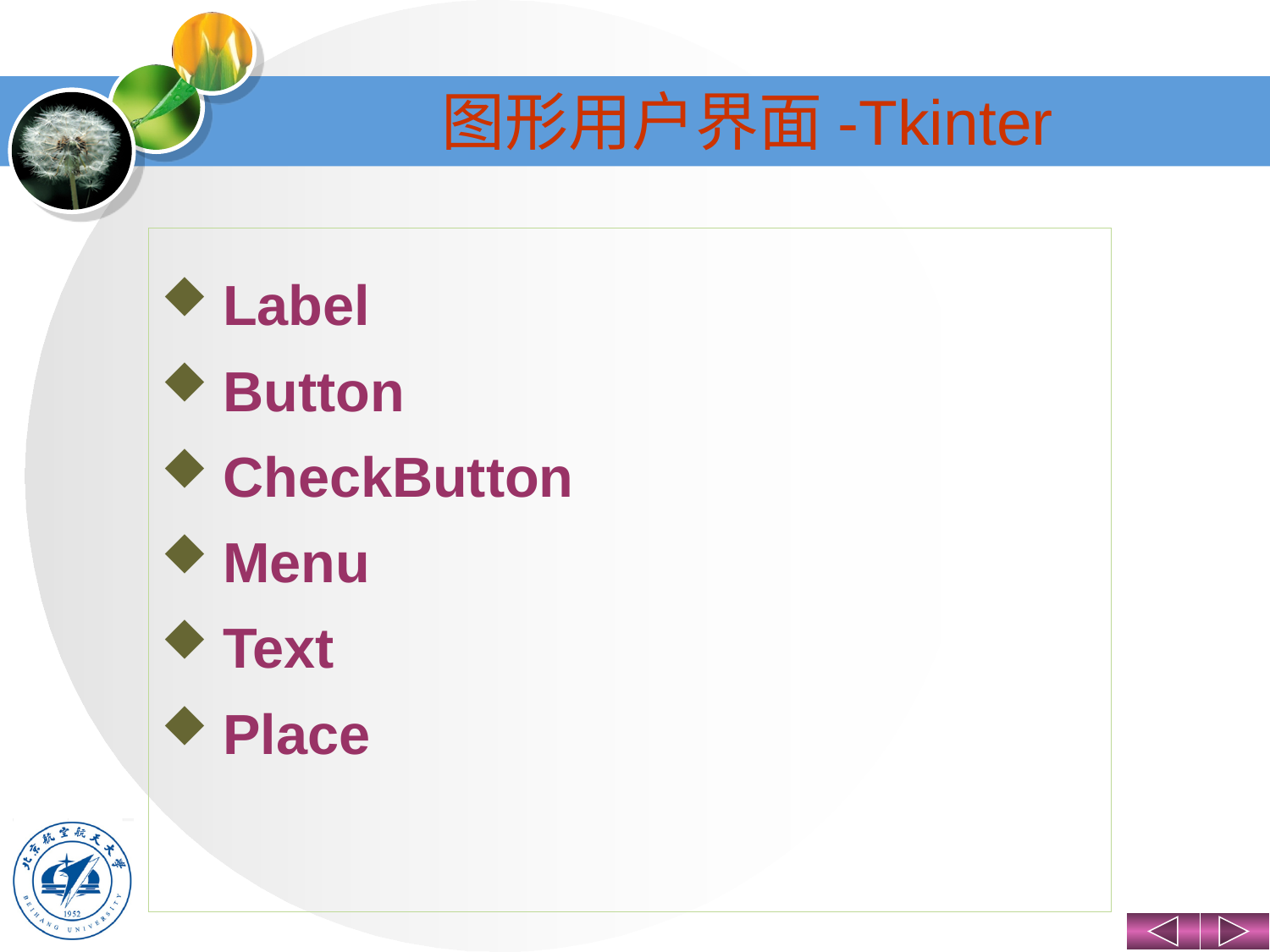

# 图形用户界面-Tkinter

Label
Button
CheckButton
Menu
Text
Place

89